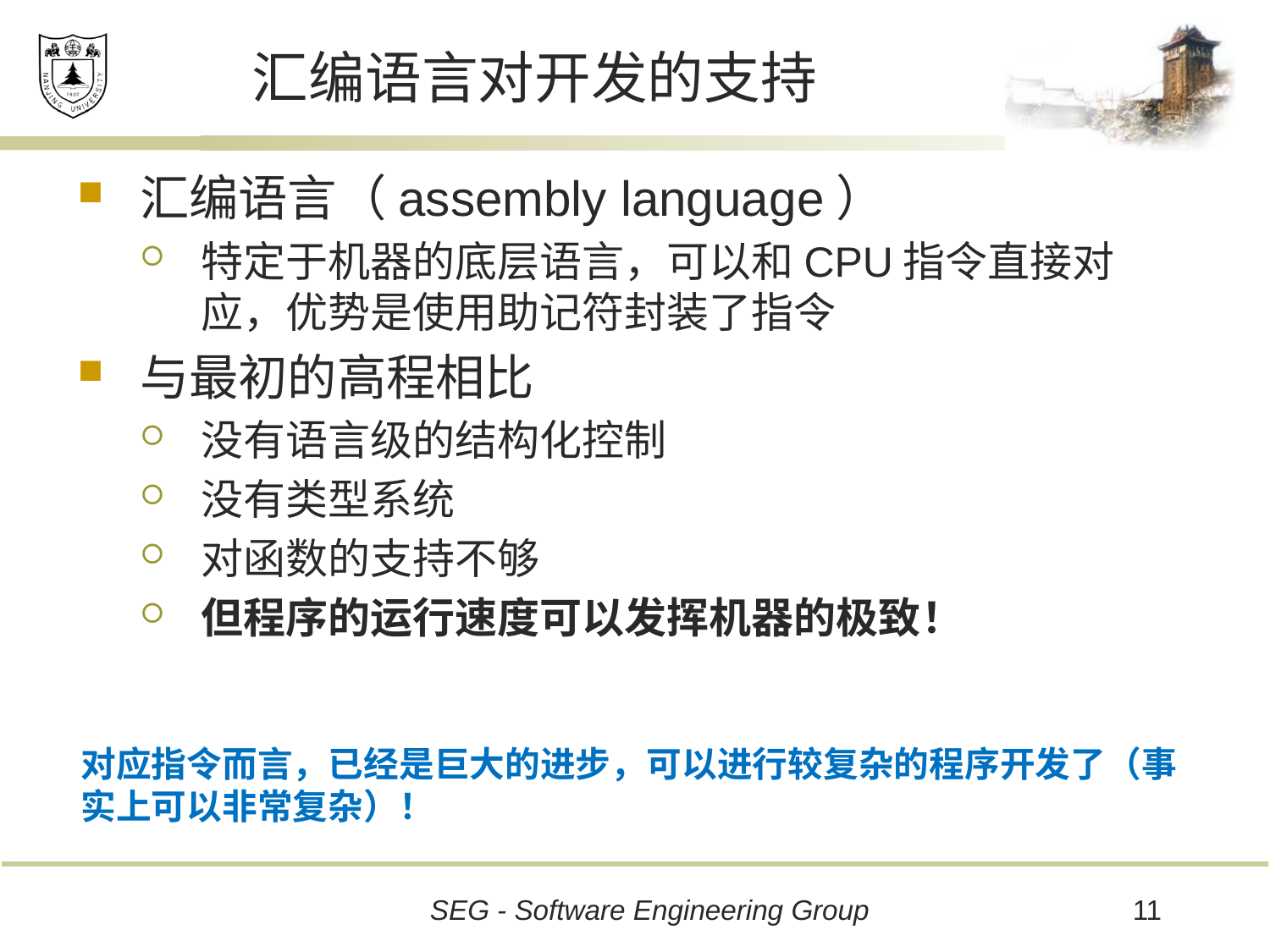

# 汇编语言对开发的支持
汇编语言（assembly language）
特定于机器的底层语言，可以和CPU指令直接对应，优势是使用助记符封装了指令
与最初的高程相比
没有语言级的结构化控制
没有类型系统
对函数的支持不够
但程序的运行速度可以发挥机器的极致！
对应指令而言，已经是巨大的进步，可以进行较复杂的程序开发了（事实上可以非常复杂）！
11
SEG - Software Engineering Group